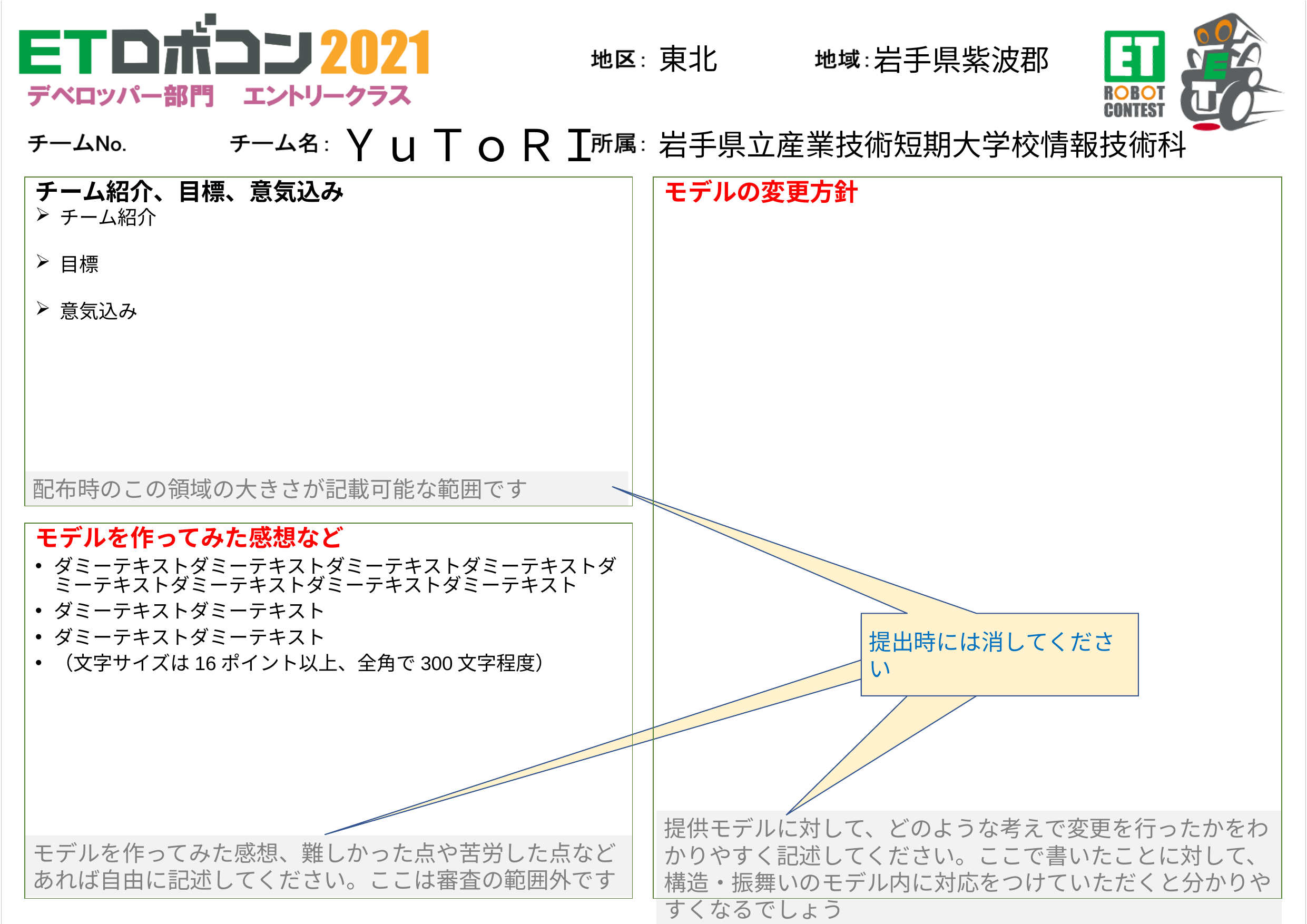

東北
岩手県紫波郡
岩手県立産業技術短期大学校情報技術科
ＹｕＴｏＲＩ
チーム紹介、目標、意気込み
チーム紹介

目標

意気込み
モデルの変更方針
配布時のこの領域の大きさが記載可能な範囲です
モデルを作ってみた感想など
ダミーテキストダミーテキストダミーテキストダミーテキストダミーテキストダミーテキストダミーテキストダミーテキスト
ダミーテキストダミーテキスト
ダミーテキストダミーテキスト
（文字サイズは16ポイント以上、全角で300文字程度）

提出時には消してください
提出時には消してください
提出時には消してください
提供モデルに対して、どのような考えで変更を行ったかをわかりやすく記述してください。ここで書いたことに対して、構造・振舞いのモデル内に対応をつけていただくと分かりやすくなるでしょう
モデルを作ってみた感想、難しかった点や苦労した点などあれば自由に記述してください。ここは審査の範囲外です